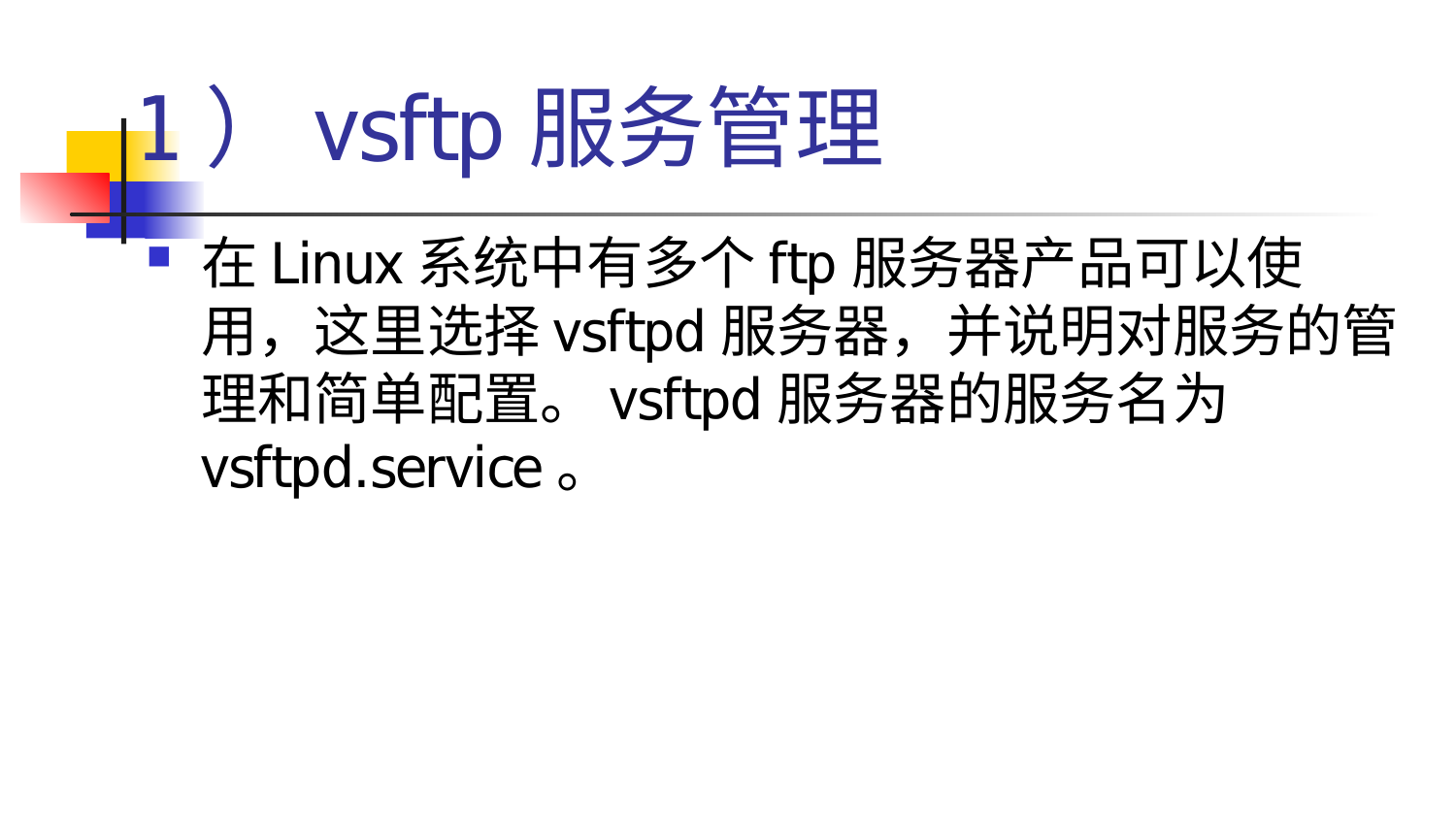

# 1）vsftp服务管理
在Linux系统中有多个ftp服务器产品可以使用，这里选择vsftpd服务器，并说明对服务的管理和简单配置。vsftpd服务器的服务名为vsftpd.service。